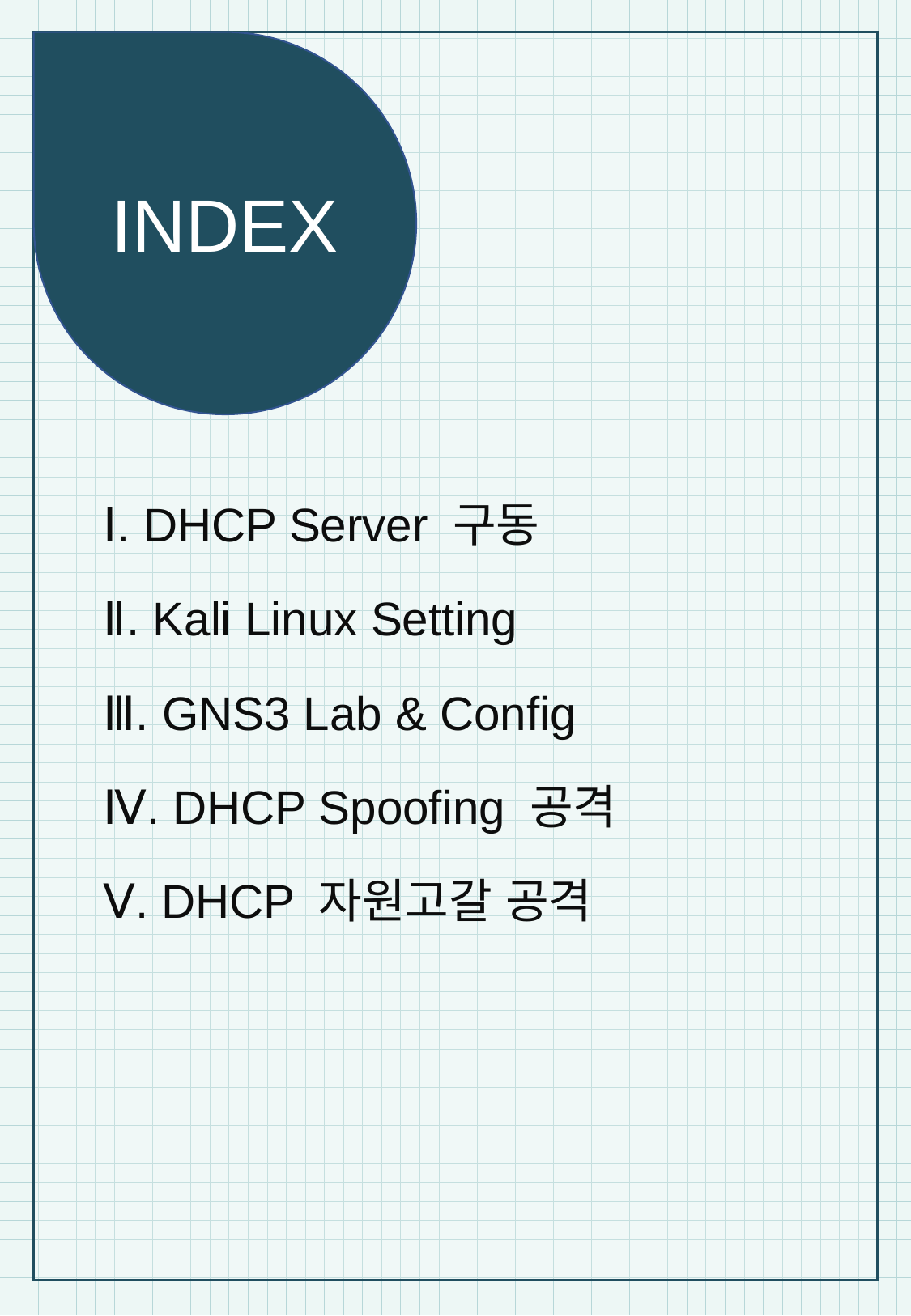

INDEX

Ⅰ. DHCP Server 구동

Ⅱ. Kali Linux Setting

Ⅲ. GNS3 Lab & Config

Ⅳ. DHCP Spoofing 공격

Ⅴ. DHCP 자원고갈 공격